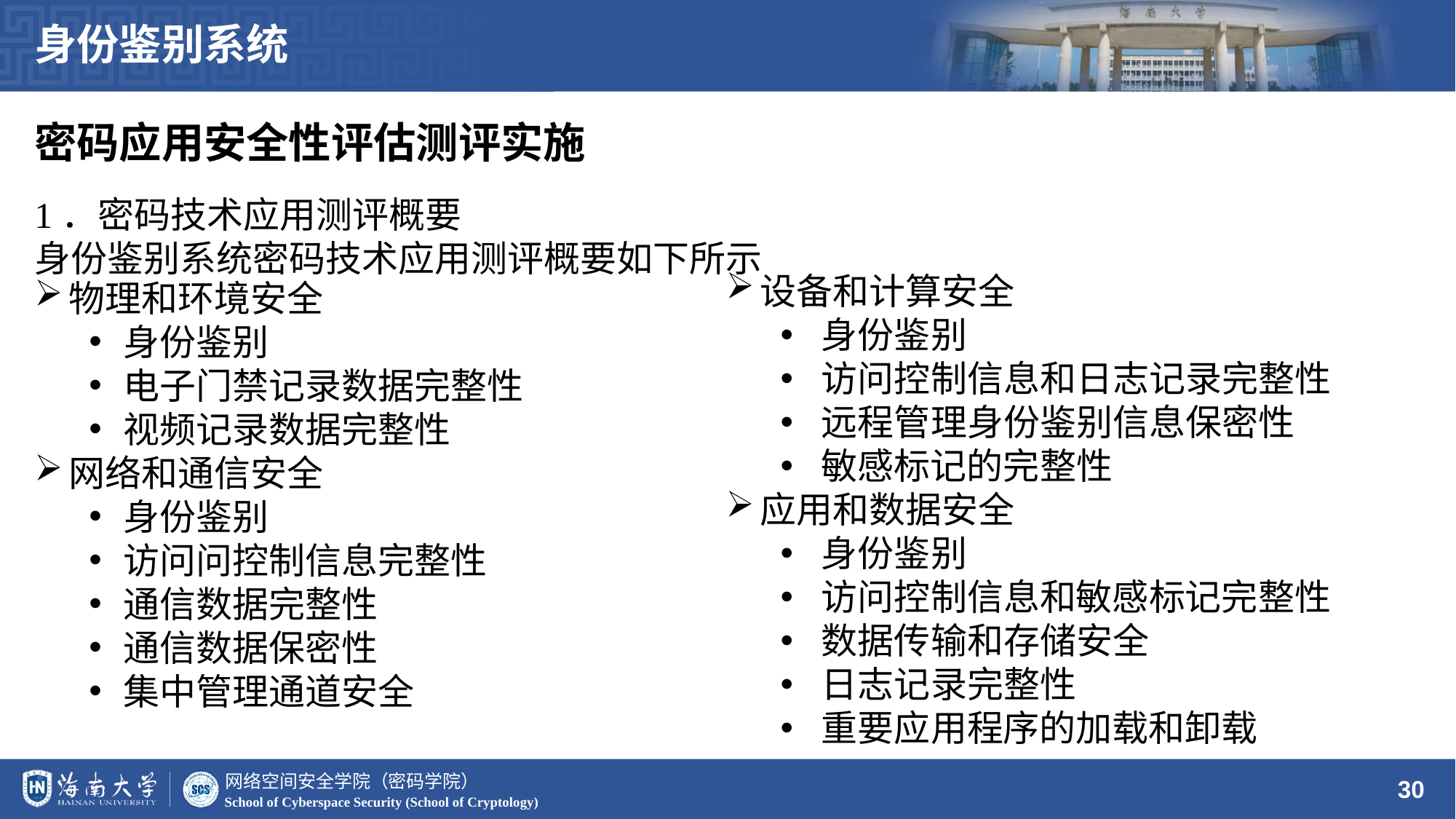

身份鉴别系统

密码应用安全性评估测评实施
1．密码技术应用测评概要
身份鉴别系统密码技术应用测评概要如下所示
设备和计算安全
身份鉴别
访问控制信息和日志记录完整性
远程管理身份鉴别信息保密性
敏感标记的完整性
应用和数据安全
身份鉴别
访问控制信息和敏感标记完整性
数据传输和存储安全
日志记录完整性
重要应用程序的加载和卸载
物理和环境安全
身份鉴别
电子门禁记录数据完整性
视频记录数据完整性
网络和通信安全
身份鉴别
访问问控制信息完整性
通信数据完整性
通信数据保密性
集中管理通道安全

30